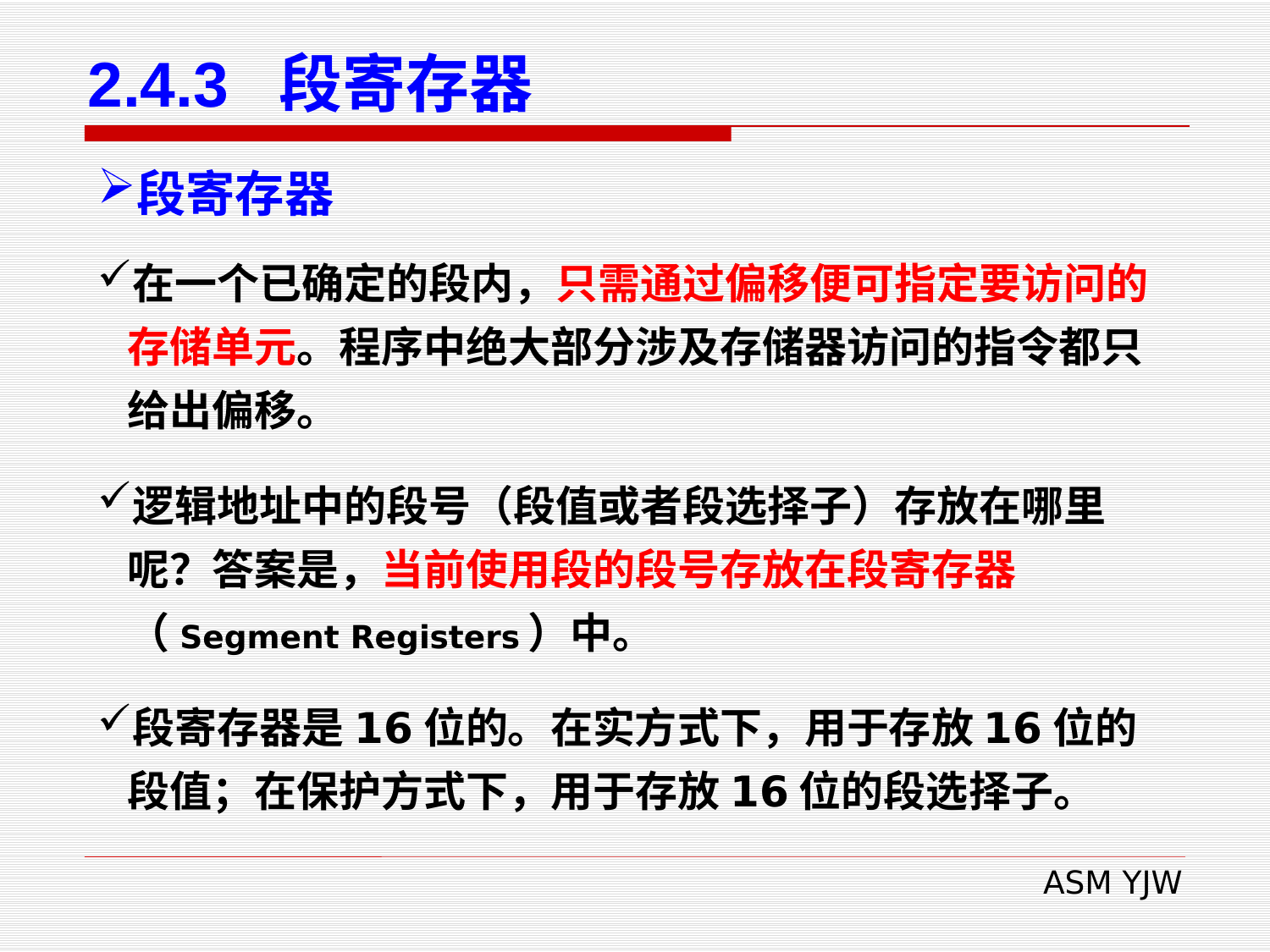

# 2.4.3  段寄存器
段寄存器
在一个已确定的段内，只需通过偏移便可指定要访问的存储单元。程序中绝大部分涉及存储器访问的指令都只给出偏移。
逻辑地址中的段号（段值或者段选择子）存放在哪里呢？答案是，当前使用段的段号存放在段寄存器（Segment Registers）中。
段寄存器是16位的。在实方式下，用于存放16位的段值；在保护方式下，用于存放16位的段选择子。